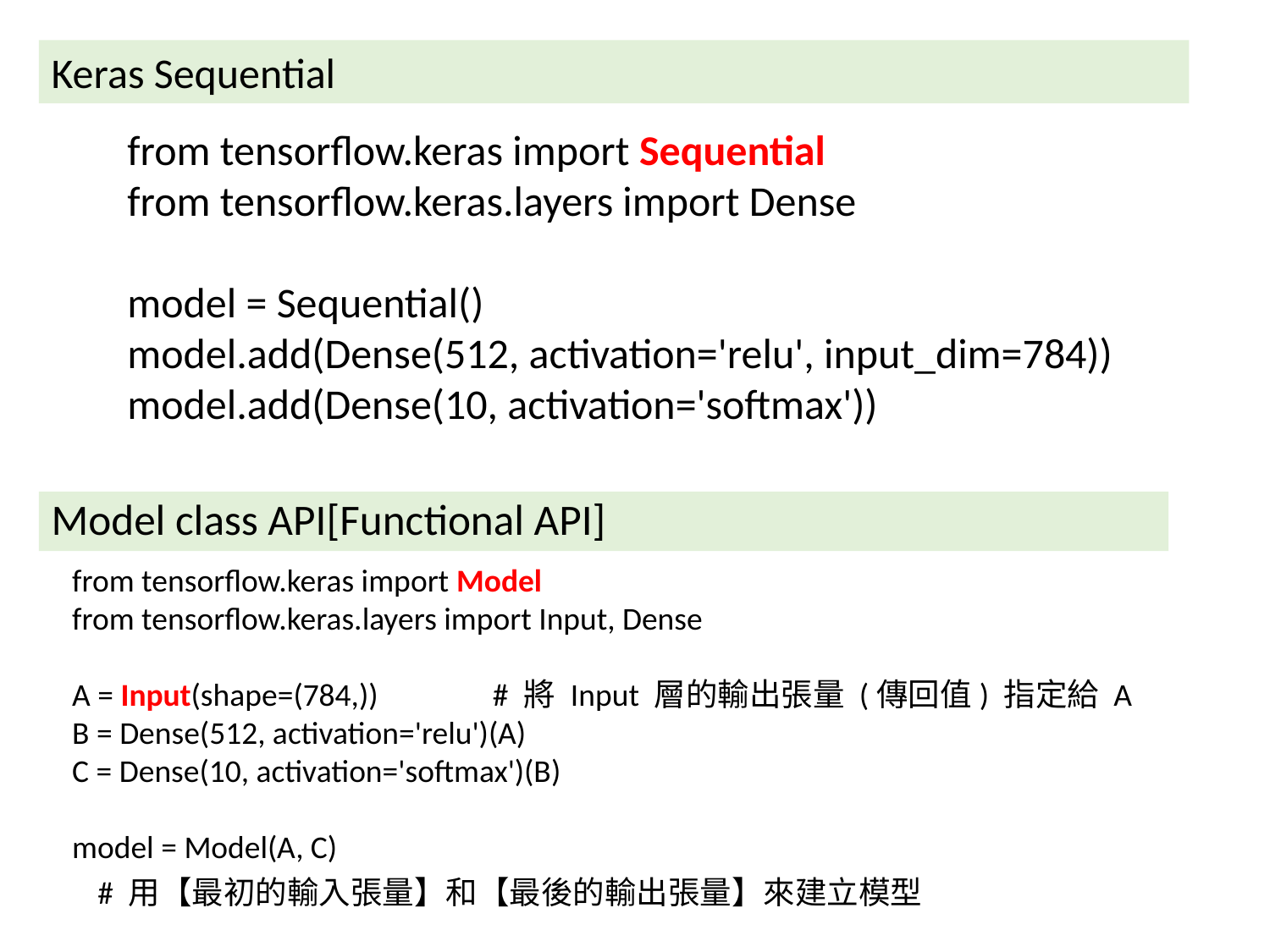

Keras Sequential
from tensorflow.keras import Sequential
from tensorflow.keras.layers import Dense

model = Sequential()
model.add(Dense(512, activation='relu', input_dim=784))
model.add(Dense(10, activation='softmax'))
Model class API[Functional API]
from tensorflow.keras import Model
from tensorflow.keras.layers import Input, Dense

A = Input(shape=(784,))                # 將 Input 層的輸出張量 (傳回值) 指定給 A
B = Dense(512, activation='relu')(A)
C = Dense(10, activation='softmax')(B)

model = Model(A, C)
# 用【最初的輸入張量】和【最後的輸出張量】來建立模型